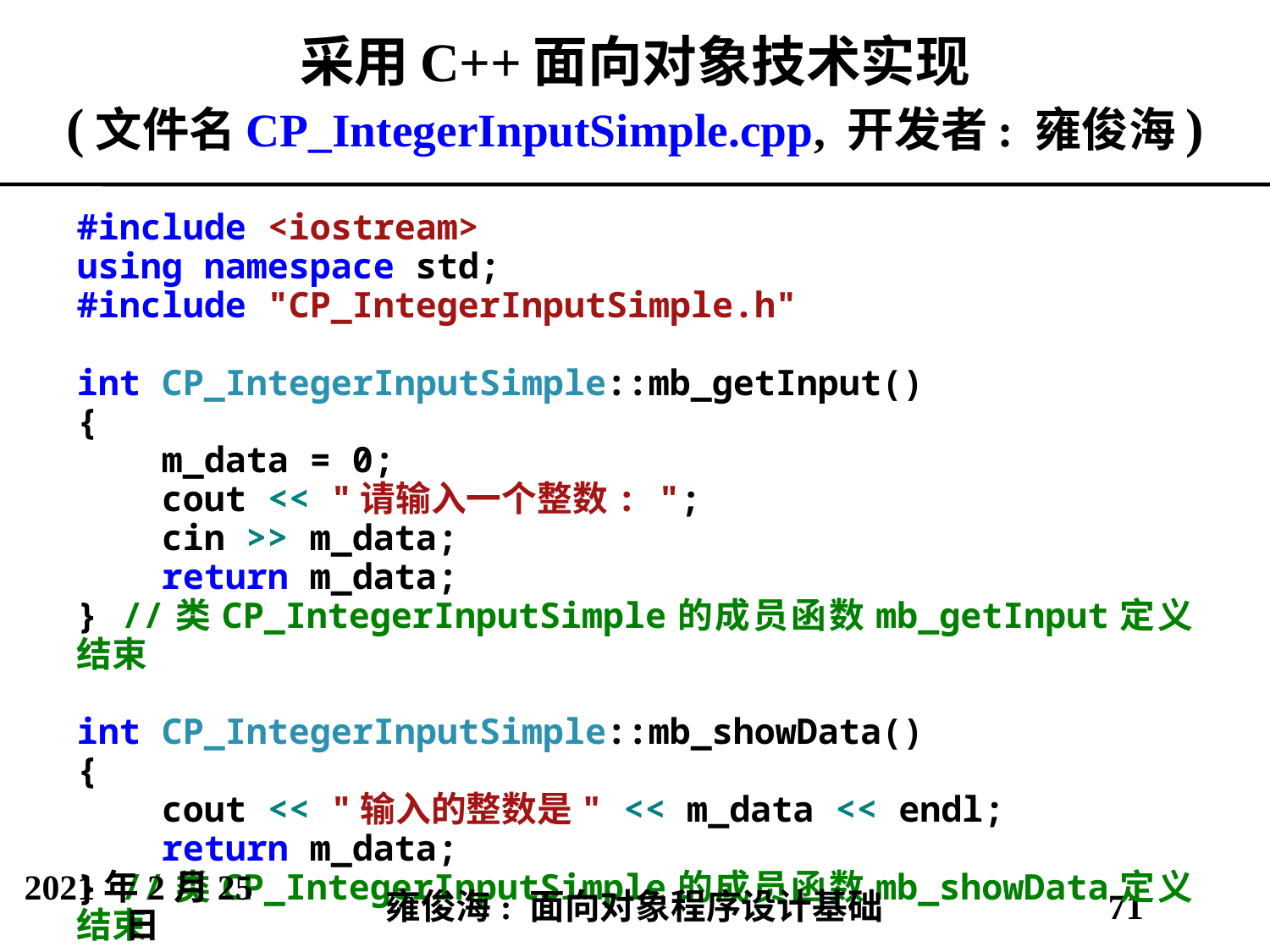

# 采用C++面向对象技术实现 (文件名CP_IntegerInputSimple.cpp, 开发者: 雍俊海)

#include <iostream>
using namespace std;
#include "CP_IntegerInputSimple.h"

int CP_IntegerInputSimple::mb_getInput()
{
    m_data = 0;
    cout << "请输入一个整数: ";
    cin >> m_data;
    return m_data;
} //类CP_IntegerInputSimple的成员函数mb_getInput定义结束

int CP_IntegerInputSimple::mb_showData()
{
    cout << "输入的整数是" << m_data << endl;
    return m_data;
} //类CP_IntegerInputSimple的成员函数mb_showData定义结束
2021年2月25日
雍俊海: 面向对象程序设计基础
71